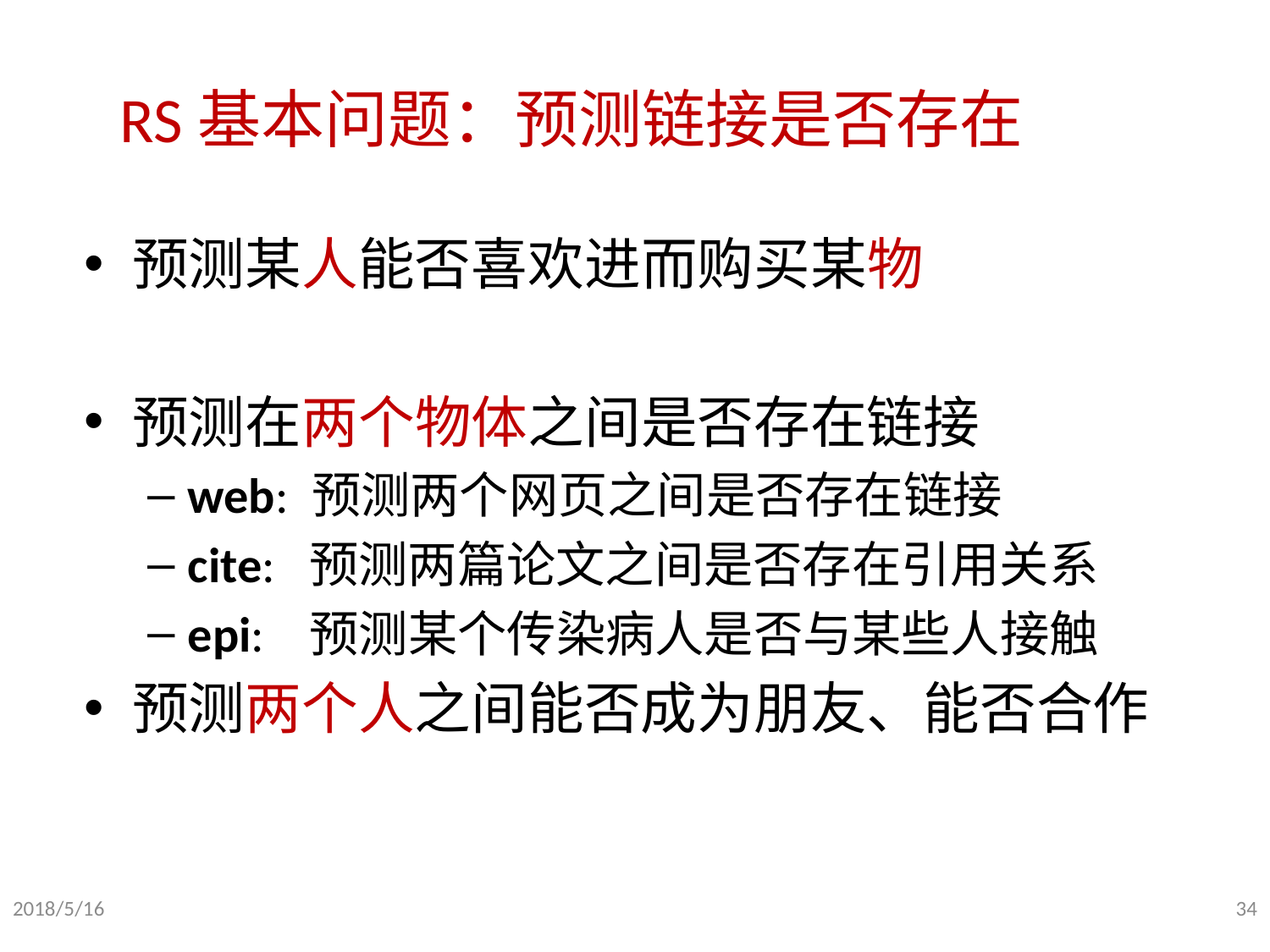

RS基本问题：预测链接是否存在
预测某人能否喜欢进而购买某物

预测在两个物体之间是否存在链接
web: 预测两个网页之间是否存在链接
cite:  预测两篇论文之间是否存在引用关系
epi:   预测某个传染病人是否与某些人接触
预测两个人之间能否成为朋友、能否合作
2018/5/16
34